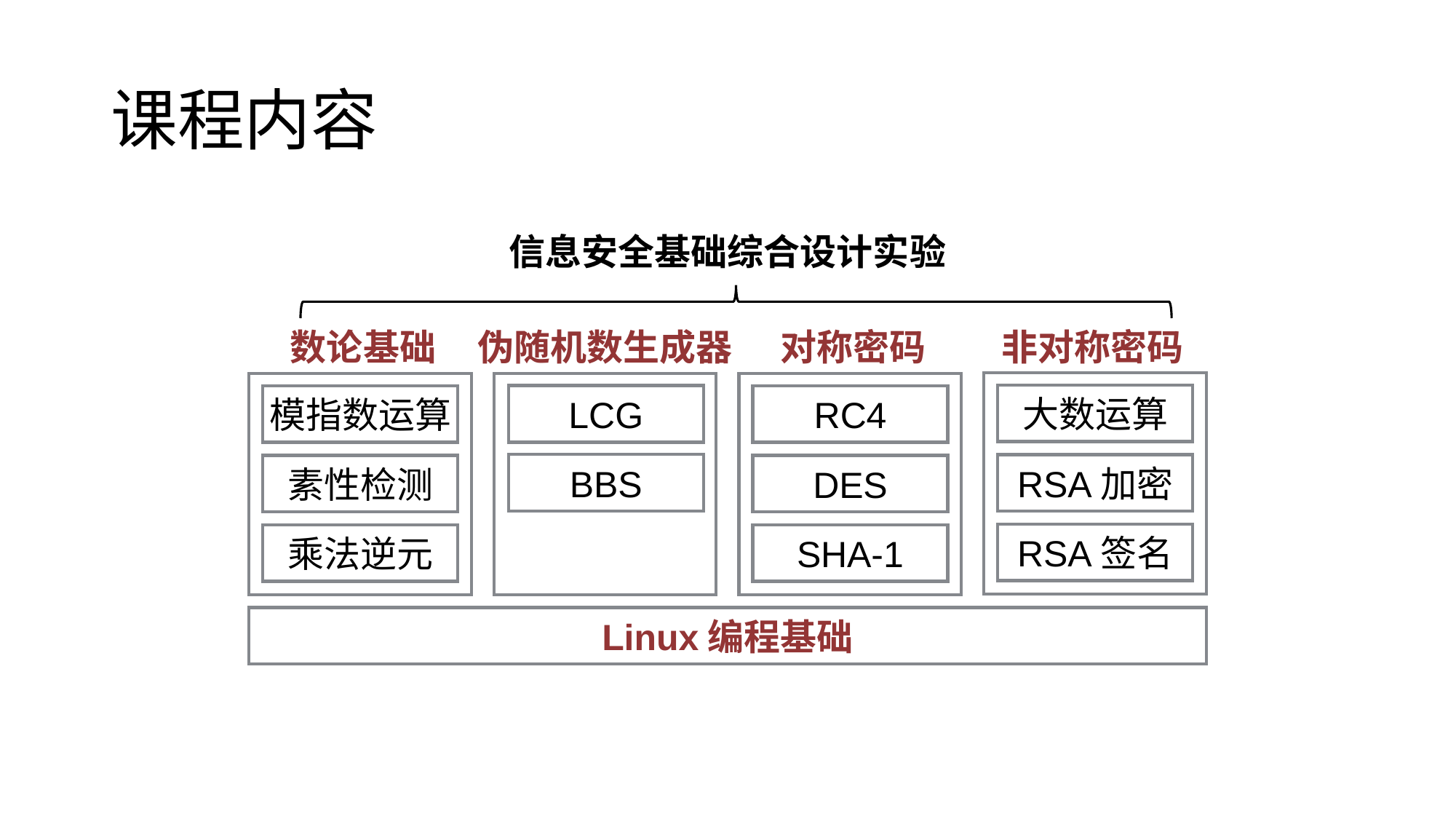

# 课程内容

信息安全基础综合设计实验
对称密码
数论基础
伪随机数生成器
非对称密码

大数运算
RSA加密
RSA签名

模指数运算
素性检测
乘法逆元

RC4
DES
SHA-1
LCG
BBS

Linux编程基础